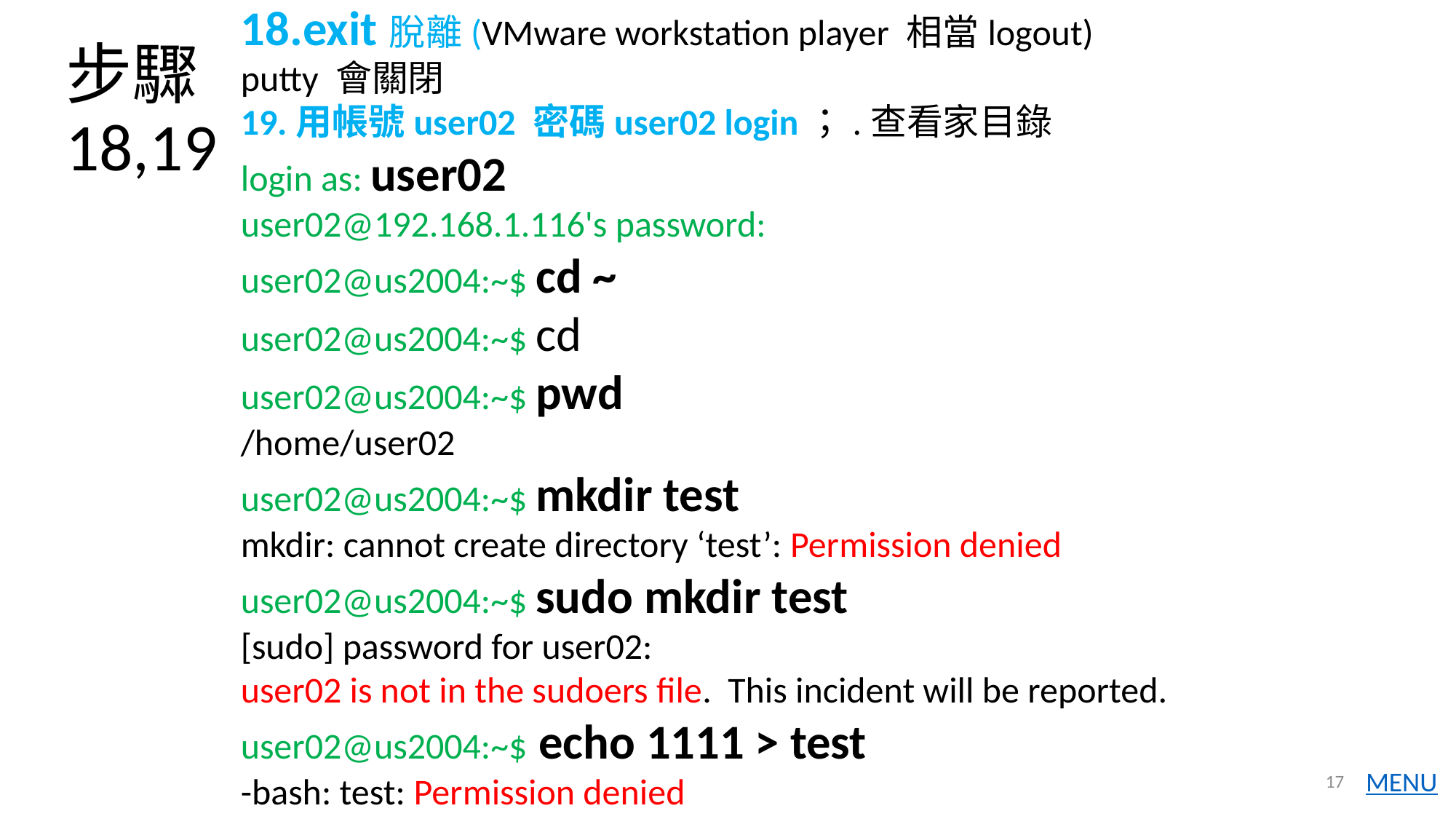

18.exit脫離(VMware workstation player 相當logout)
putty 會關閉
19.用帳號user02 密碼user02 login；.查看家目錄
login as: user02
user02@192.168.1.116's password:
user02@us2004:~$ cd ~
user02@us2004:~$ cd
user02@us2004:~$ pwd
/home/user02
user02@us2004:~$ mkdir test
mkdir: cannot create directory ‘test’: Permission denied
user02@us2004:~$ sudo mkdir test
[sudo] password for user02:
user02 is not in the sudoers file.  This incident will be reported.
user02@us2004:~$ echo 1111 > test
-bash: test: Permission denied
# 步驟18,19
17